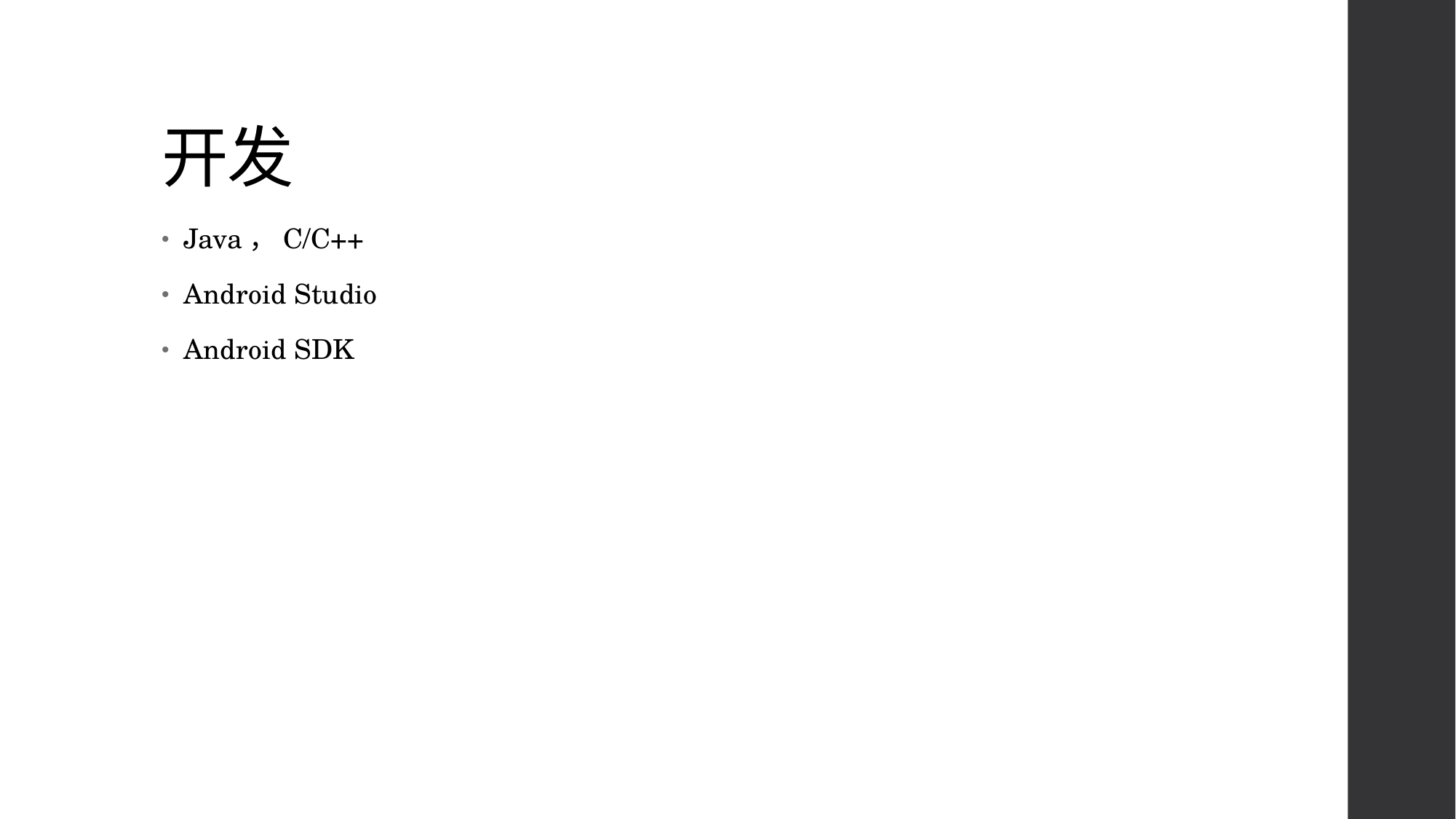

# 开发
Java，C/C++
Android Studio
Android SDK